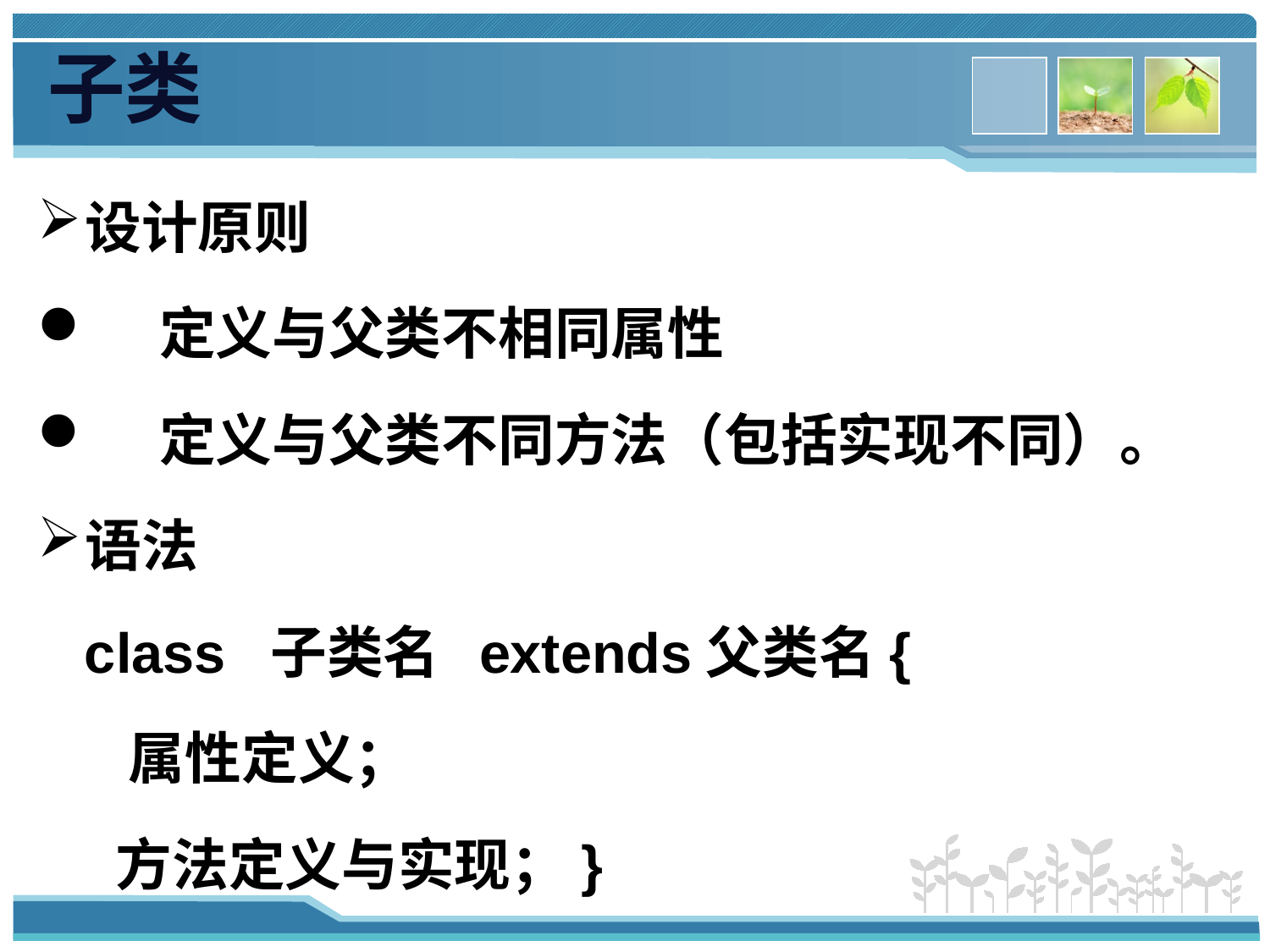

子类
设计原则
    定义与父类不相同属性
    定义与父类不同方法（包括实现不同）。
语法
   class  子类名  extends父类名{
      属性定义；
     方法定义与实现；}